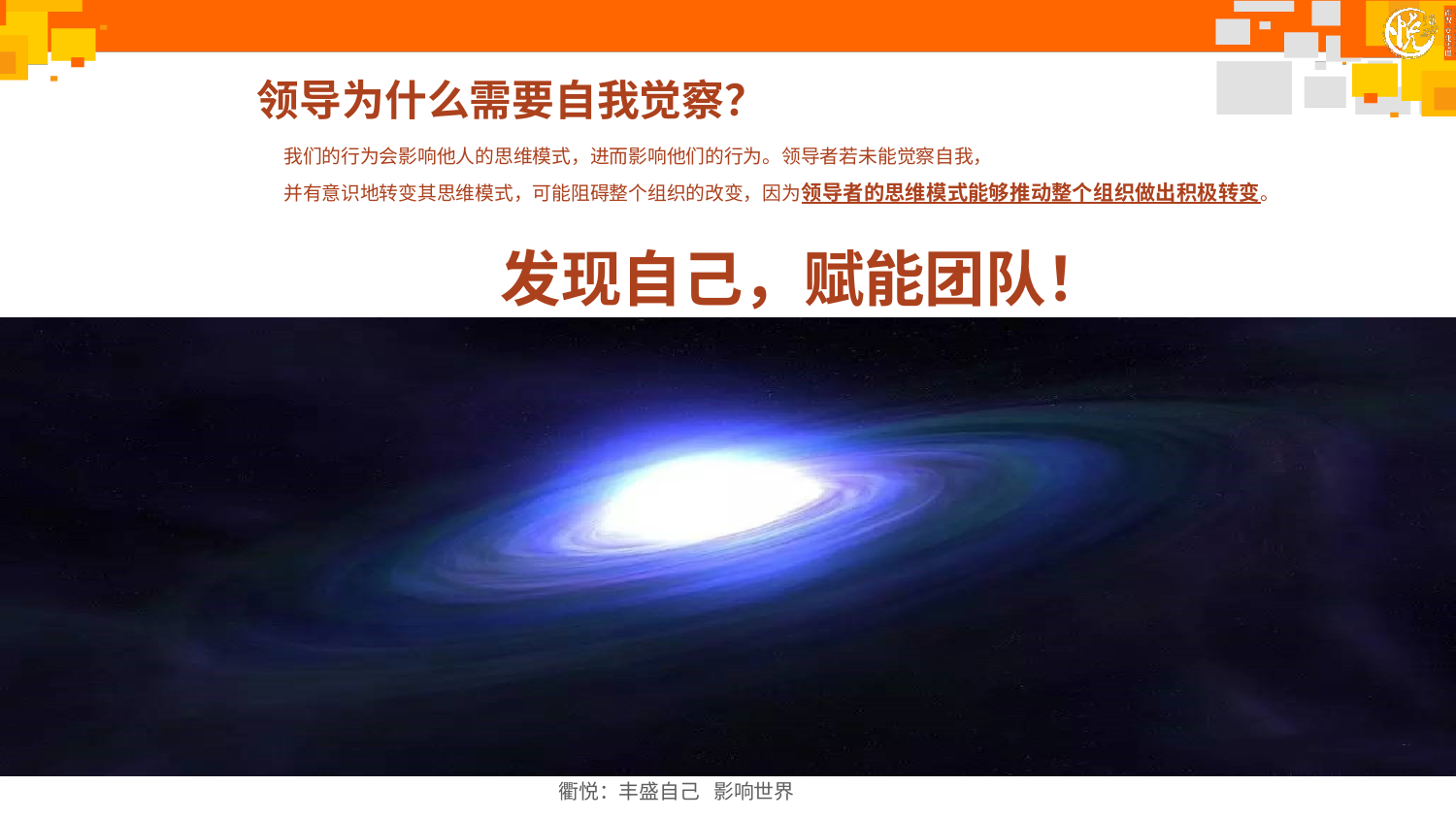

领导为什么需要自我觉察？
我们的行为会影响他人的思维模式，进而影响他们的行为。领导者若未能觉察自我，
并有意识地转变其思维模式，可能阻碍整个组织的改变，因为领导者的思维模式能够推动整个组织做出积极转变。
发现自己，赋能团队！